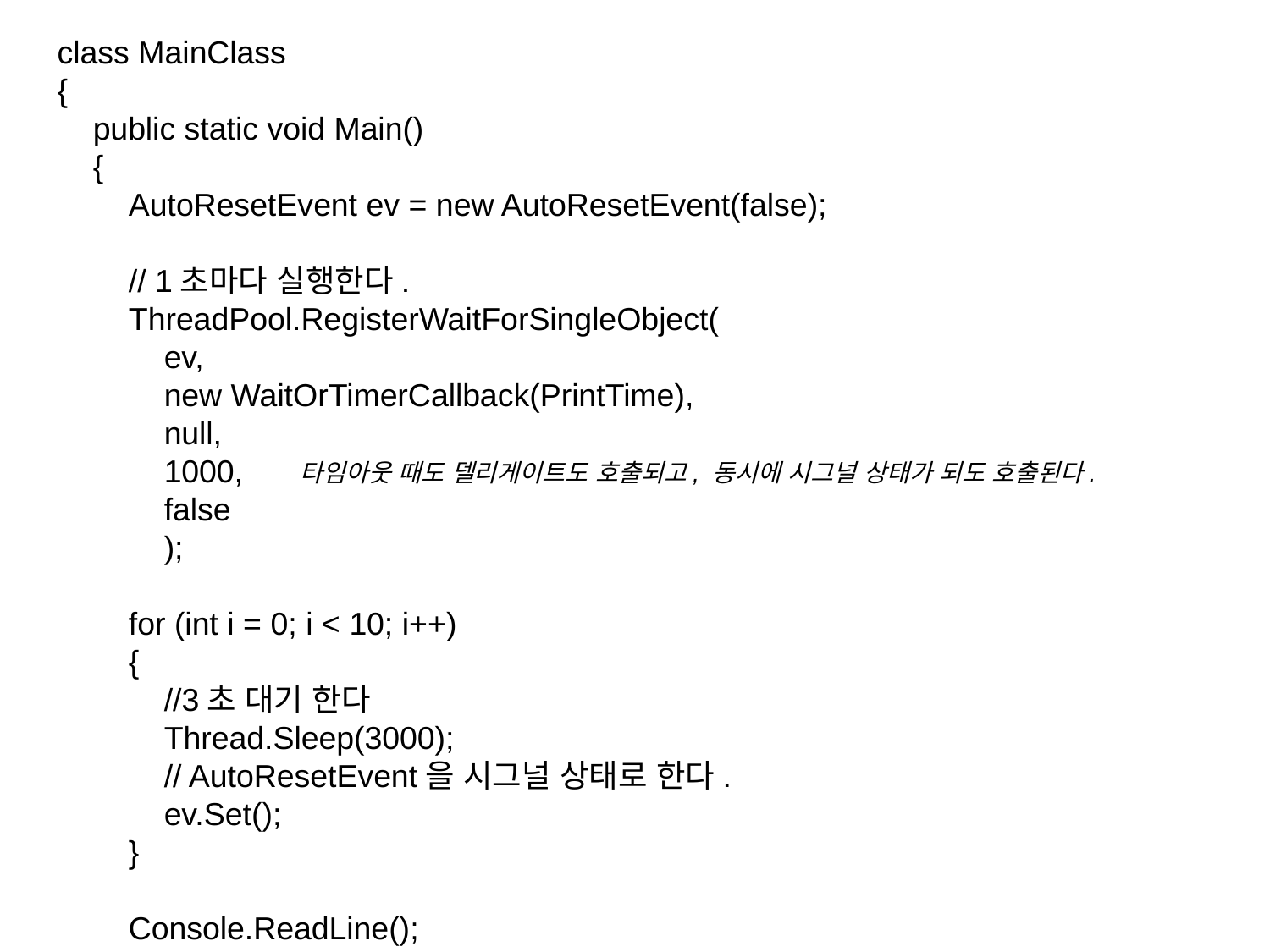

class MainClass
{
    public static void Main()
    {
        AutoResetEvent ev = new AutoResetEvent(false);

        // 1초마다 실행한다.
        ThreadPool.RegisterWaitForSingleObject(
            ev,
            new WaitOrTimerCallback(PrintTime),
            null,
            1000,
            false
            );

        for (int i = 0; i < 10; i++)
        {
            //3초 대기 한다
            Thread.Sleep(3000);
            // AutoResetEvent을 시그널 상태로 한다.
            ev.Set();
        }

        Console.ReadLine();
타임아웃 때도 델리게이트도 호출되고, 동시에 시그널 상태가 되도 호출된다.